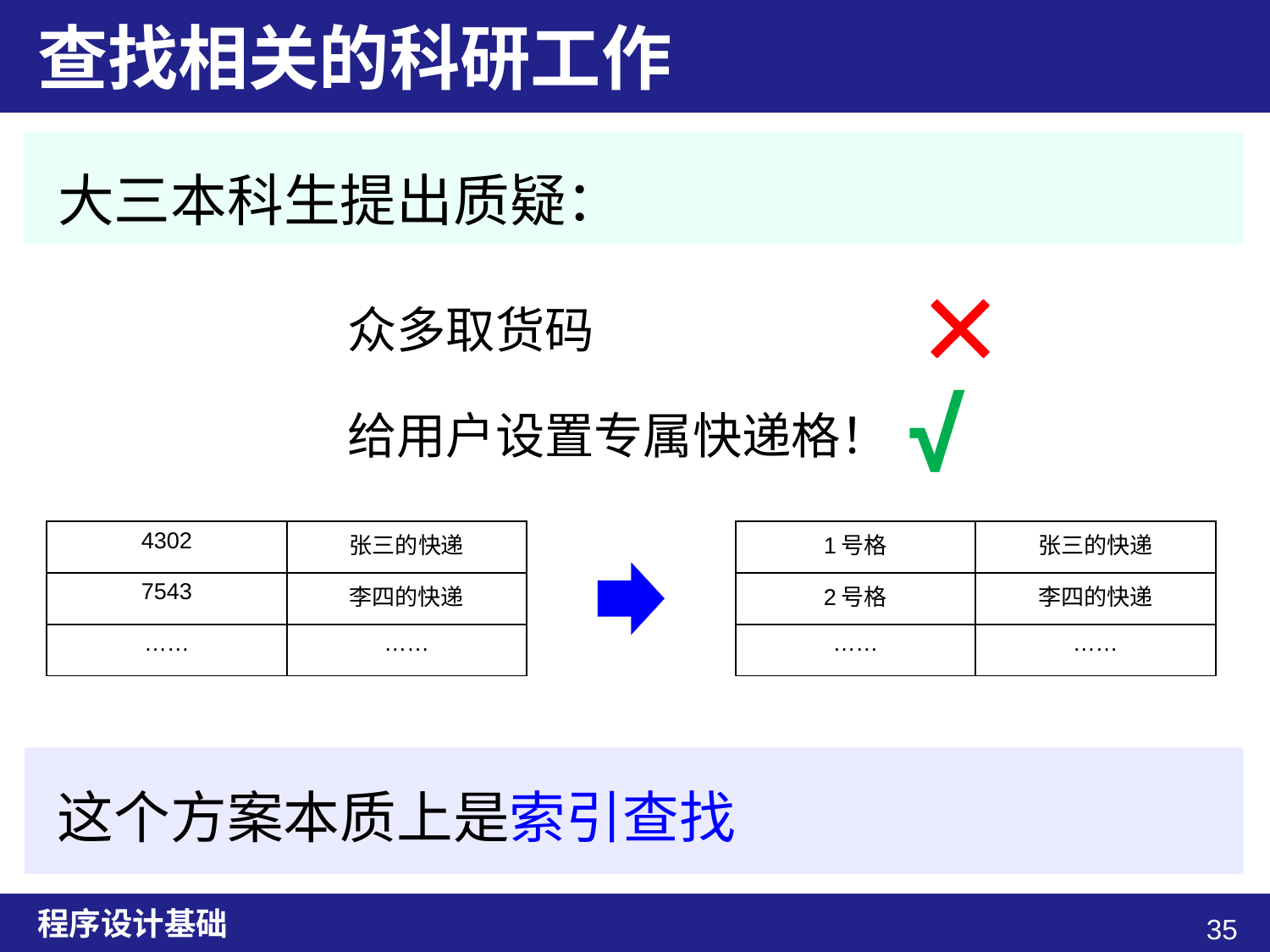

# 查找相关的科研工作

大三本科生提出质疑：

众多取货码
√
给用户设置专属快递格！
| 4302 | 张三的快递 |
| --- | --- |
| 7543 | 李四的快递 |
| …… | …… |
| 1号格 | 张三的快递 |
| --- | --- |
| 2号格 | 李四的快递 |
| …… | …… |

这个方案本质上是索引查找